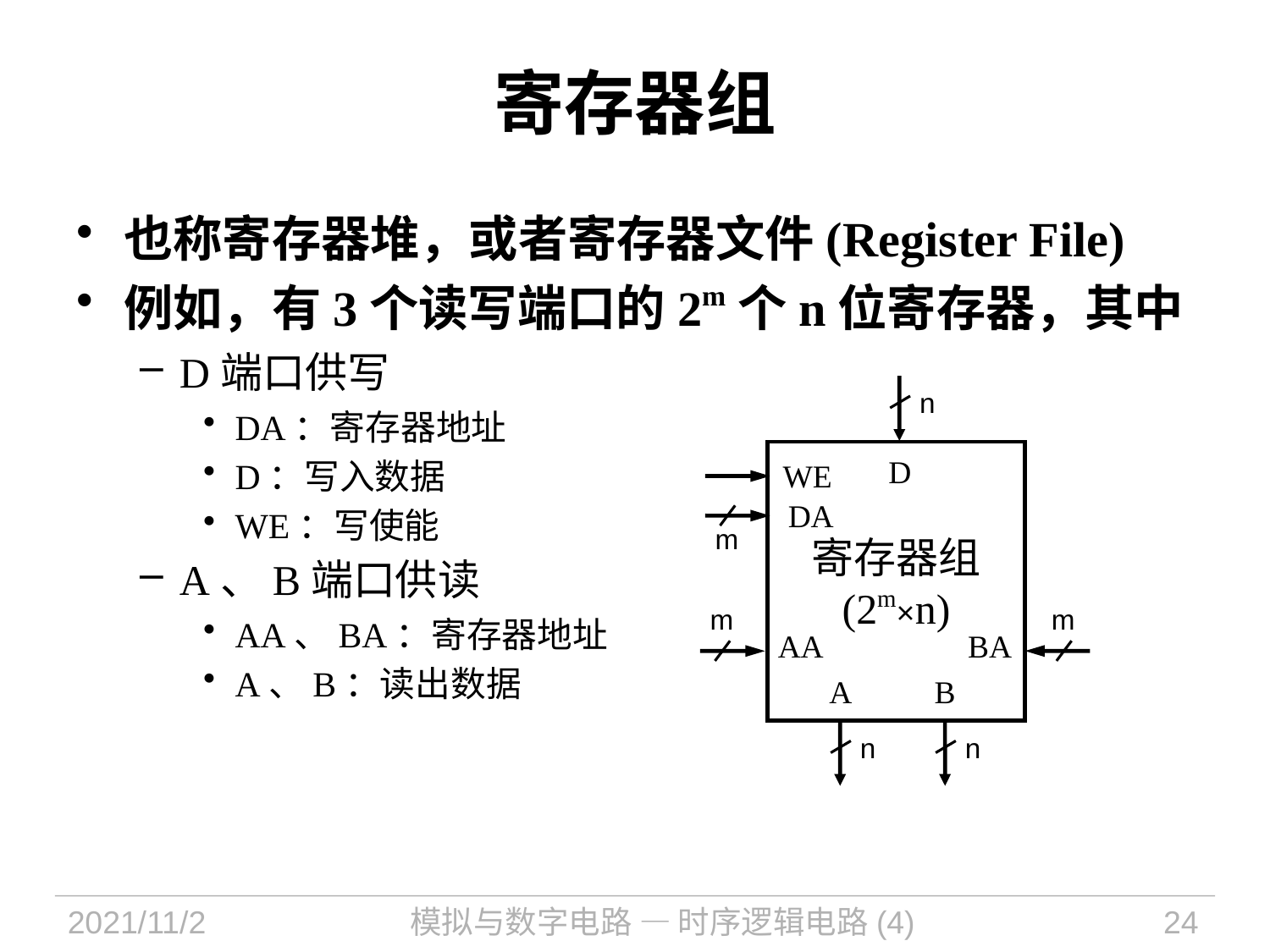

# 寄存器组
也称寄存器堆，或者寄存器文件(Register File)
例如，有3个读写端口的2m个n位寄存器，其中
D端口供写
DA：寄存器地址
D：写入数据
WE：写使能
A、B端口供读
AA、BA：寄存器地址
A、B：读出数据

n

寄存器组
(2m×n)
D
WE

DA

m
m
m
AA
BA

A
B

n
n

2021/11/2
模拟与数字电路 — 时序逻辑电路(4)
24